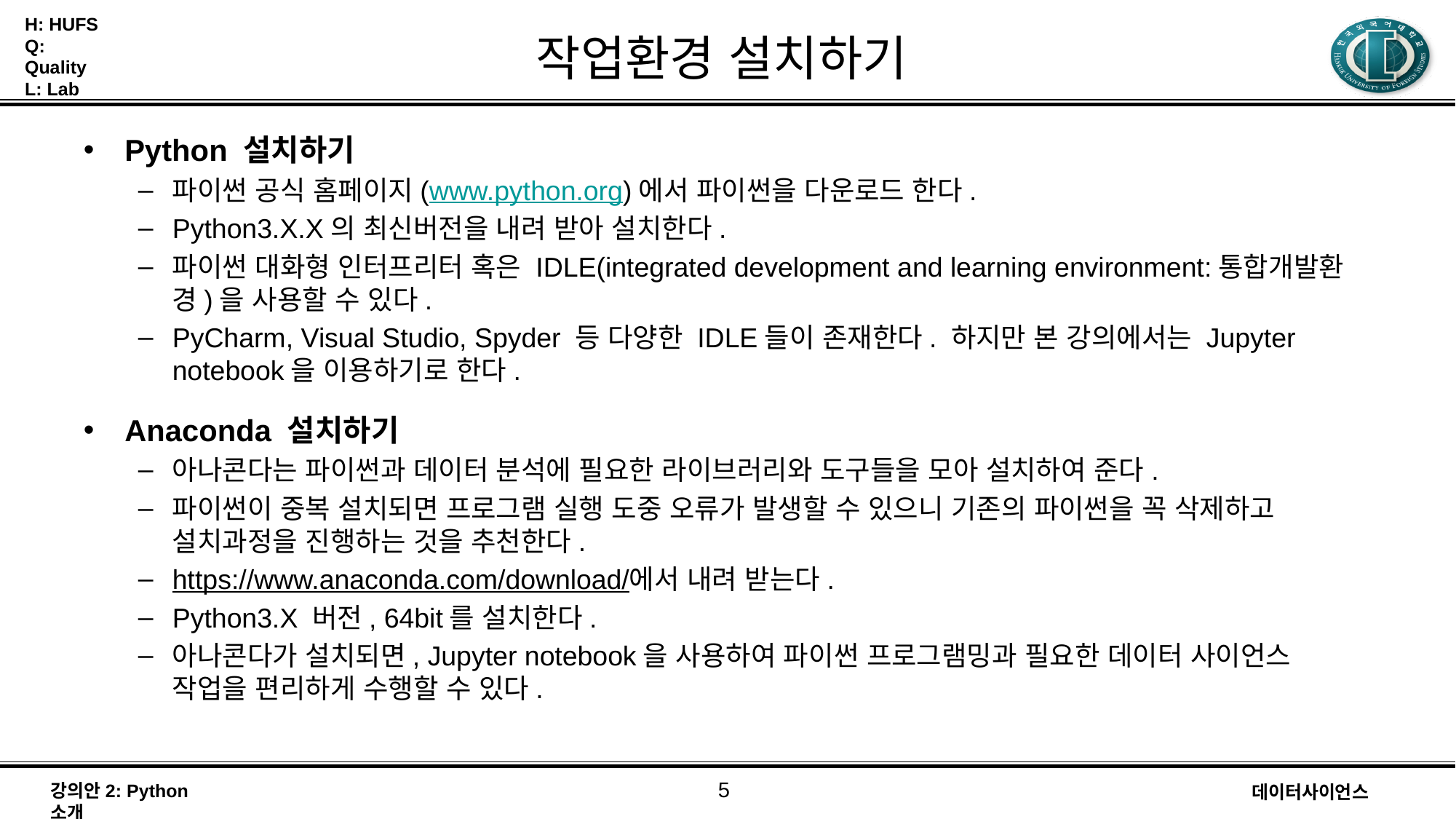

# 작업환경 설치하기
Python 설치하기
파이썬 공식 홈페이지(www.python.org)에서 파이썬을 다운로드 한다.
Python3.X.X의 최신버전을 내려 받아 설치한다.
파이썬 대화형 인터프리터 혹은 IDLE(integrated development and learning environment:통합개발환경)을 사용할 수 있다.
PyCharm, Visual Studio, Spyder 등 다양한 IDLE들이 존재한다. 하지만 본 강의에서는 Jupyter notebook을 이용하기로 한다.

Anaconda 설치하기
아나콘다는 파이썬과 데이터 분석에 필요한 라이브러리와 도구들을 모아 설치하여 준다.
파이썬이 중복 설치되면 프로그램 실행 도중 오류가 발생할 수 있으니 기존의 파이썬을 꼭 삭제하고 설치과정을 진행하는 것을 추천한다.
https://www.anaconda.com/download/에서 내려 받는다.
Python3.X 버전, 64bit를 설치한다.
아나콘다가 설치되면, Jupyter notebook을 사용하여 파이썬 프로그램밍과 필요한 데이터 사이언스 작업을 편리하게 수행할 수 있다.
5